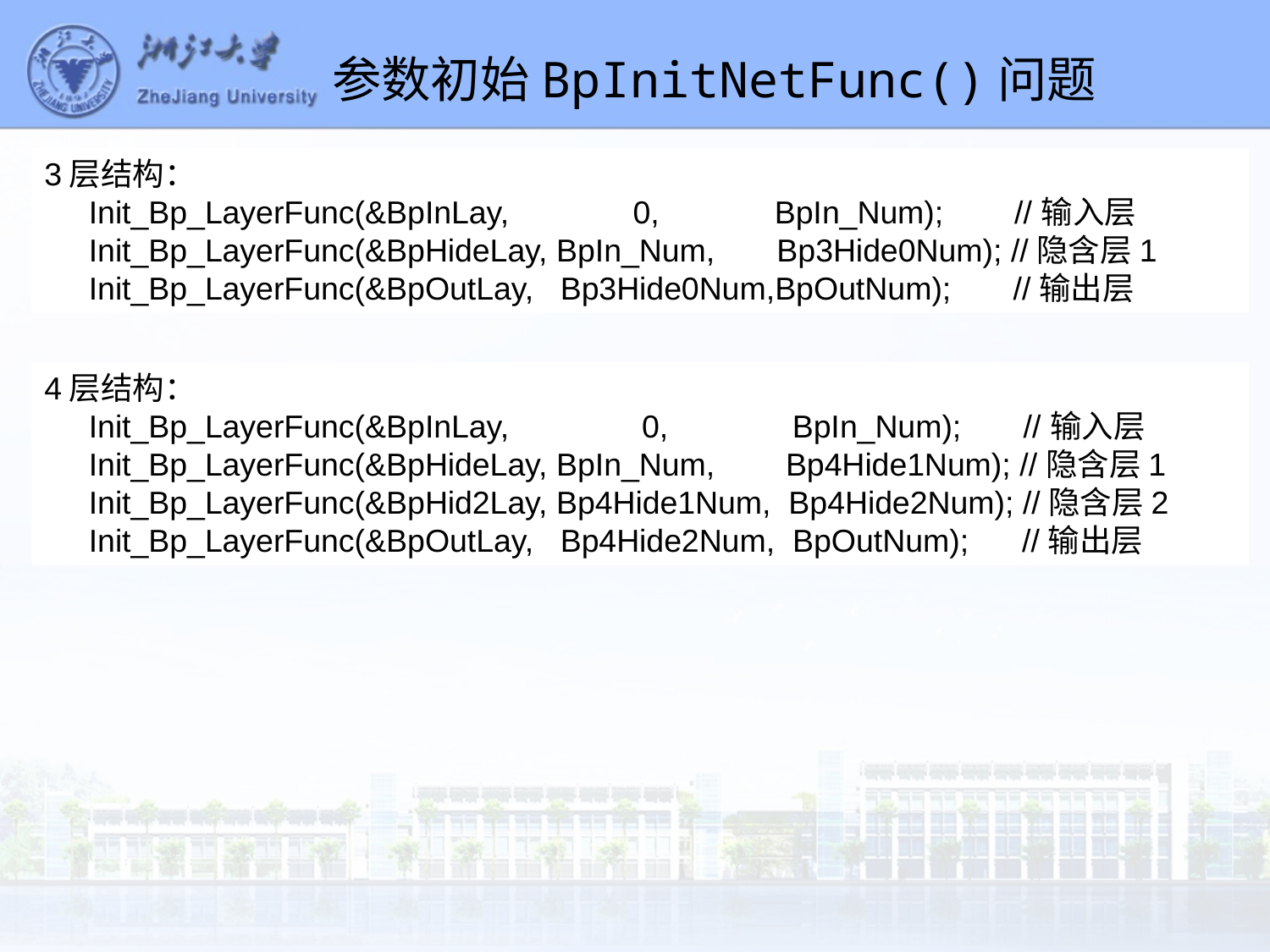

参数初始BpInitNetFunc()问题
3层结构：
     Init_Bp_LayerFunc(&BpInLay,              0,             BpIn_Num);        //输入层
     Init_Bp_LayerFunc(&BpHideLay, BpIn_Num,       Bp3Hide0Num); //隐含层1
     Init_Bp_LayerFunc(&BpOutLay,   Bp3Hide0Num,BpOutNum);       //输出层
4层结构：
     Init_Bp_LayerFunc(&BpInLay,               0,              BpIn_Num);       //输入层
     Init_Bp_LayerFunc(&BpHideLay, BpIn_Num,        Bp4Hide1Num); //隐含层1
     Init_Bp_LayerFunc(&BpHid2Lay, Bp4Hide1Num,  Bp4Hide2Num); //隐含层2
     Init_Bp_LayerFunc(&BpOutLay,   Bp4Hide2Num,  BpOutNum);      //输出层